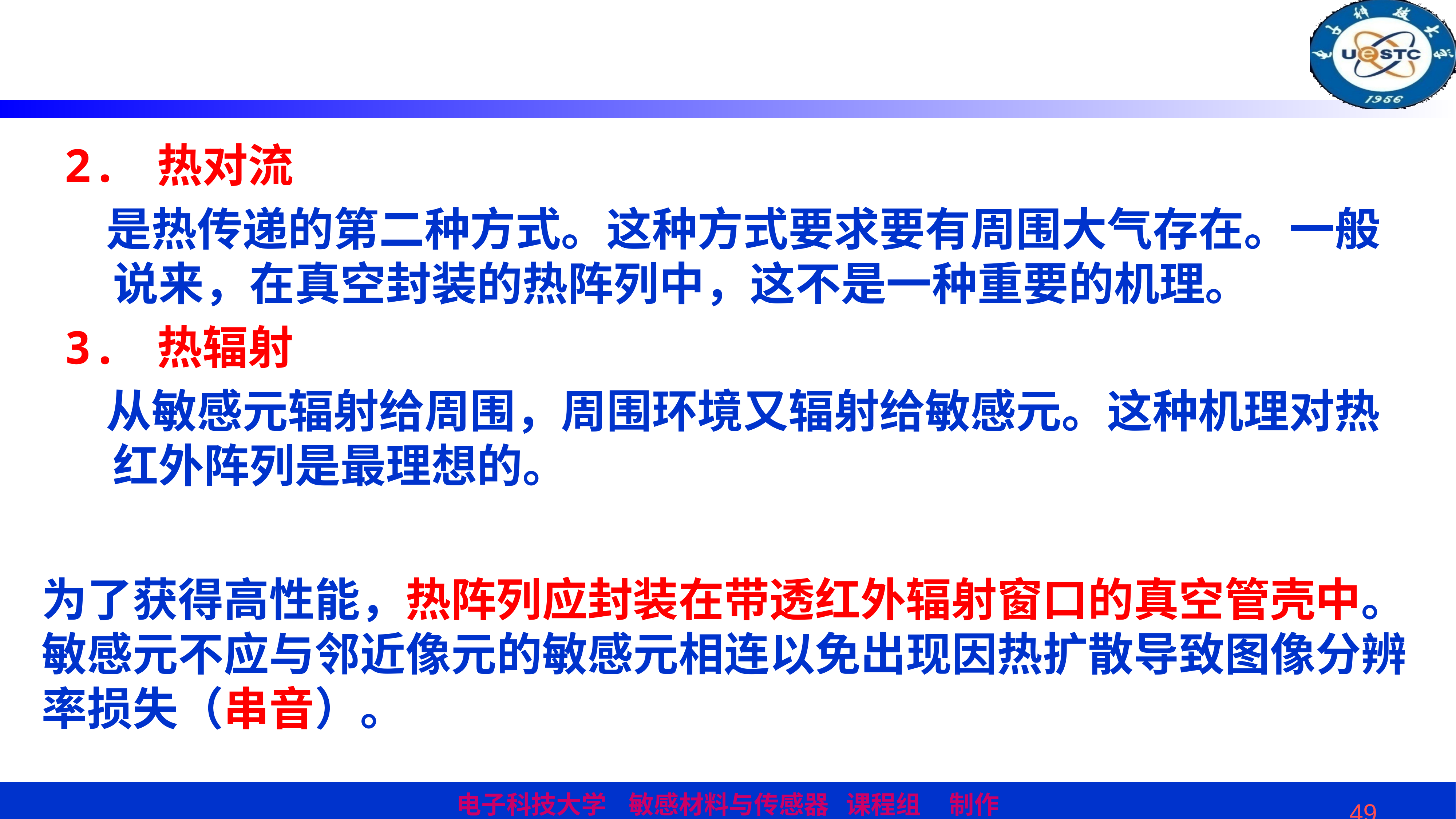

2. 热对流
   是热传递的第二种方式。这种方式要求要有周围大气存在。一般说来，在真空封装的热阵列中，这不是一种重要的机理。
3. 热辐射
   从敏感元辐射给周围，周围环境又辐射给敏感元。这种机理对热红外阵列是最理想的。

为了获得高性能，热阵列应封装在带透红外辐射窗口的真空管壳中。敏感元不应与邻近像元的敏感元相连以免出现因热扩散导致图像分辨率损失（串音）。
49